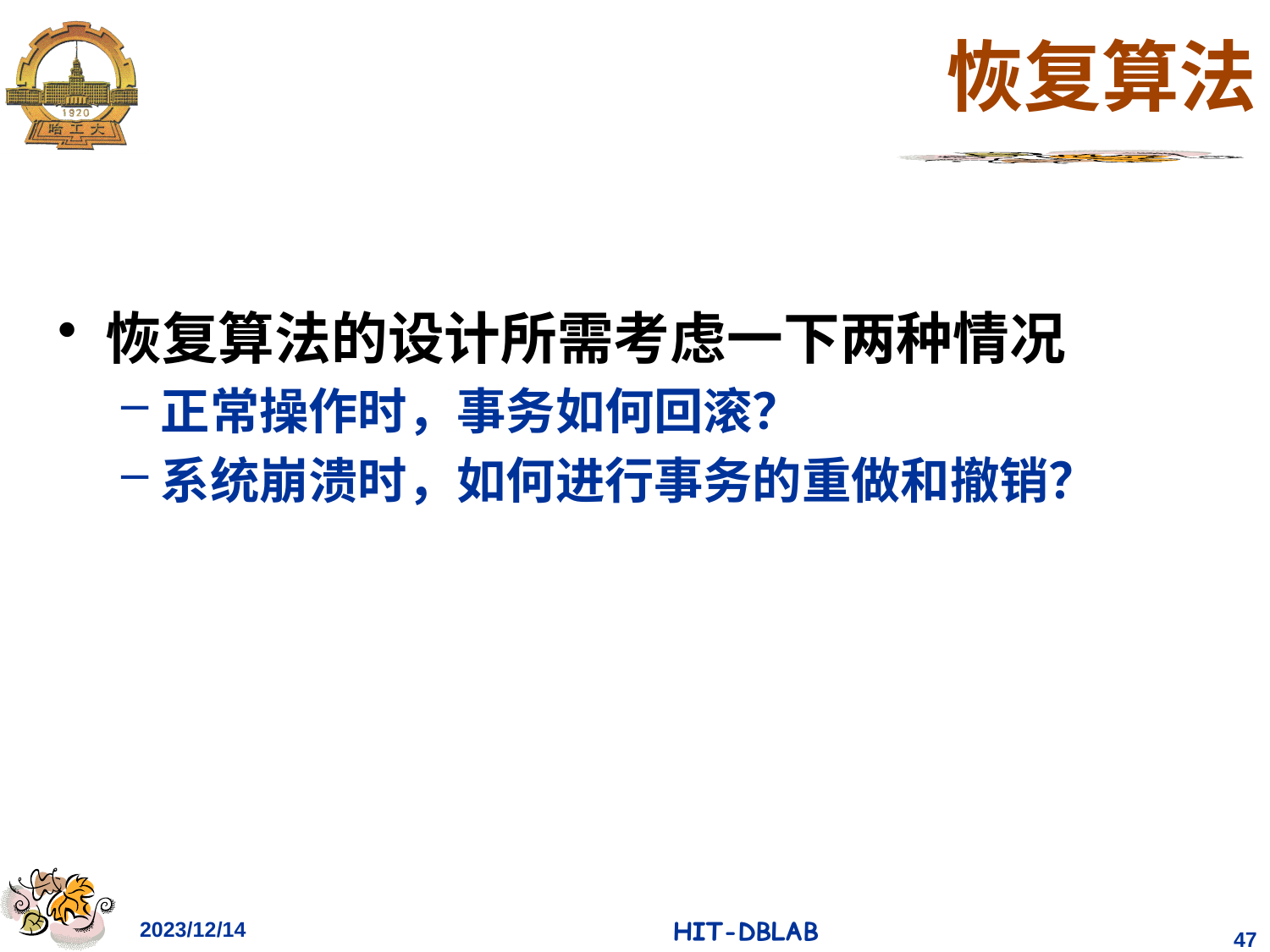

# 恢复算法
恢复算法的设计所需考虑一下两种情况
正常操作时，事务如何回滚？
系统崩溃时，如何进行事务的重做和撤销？
2023/12/14
HIT-DBLAB
47